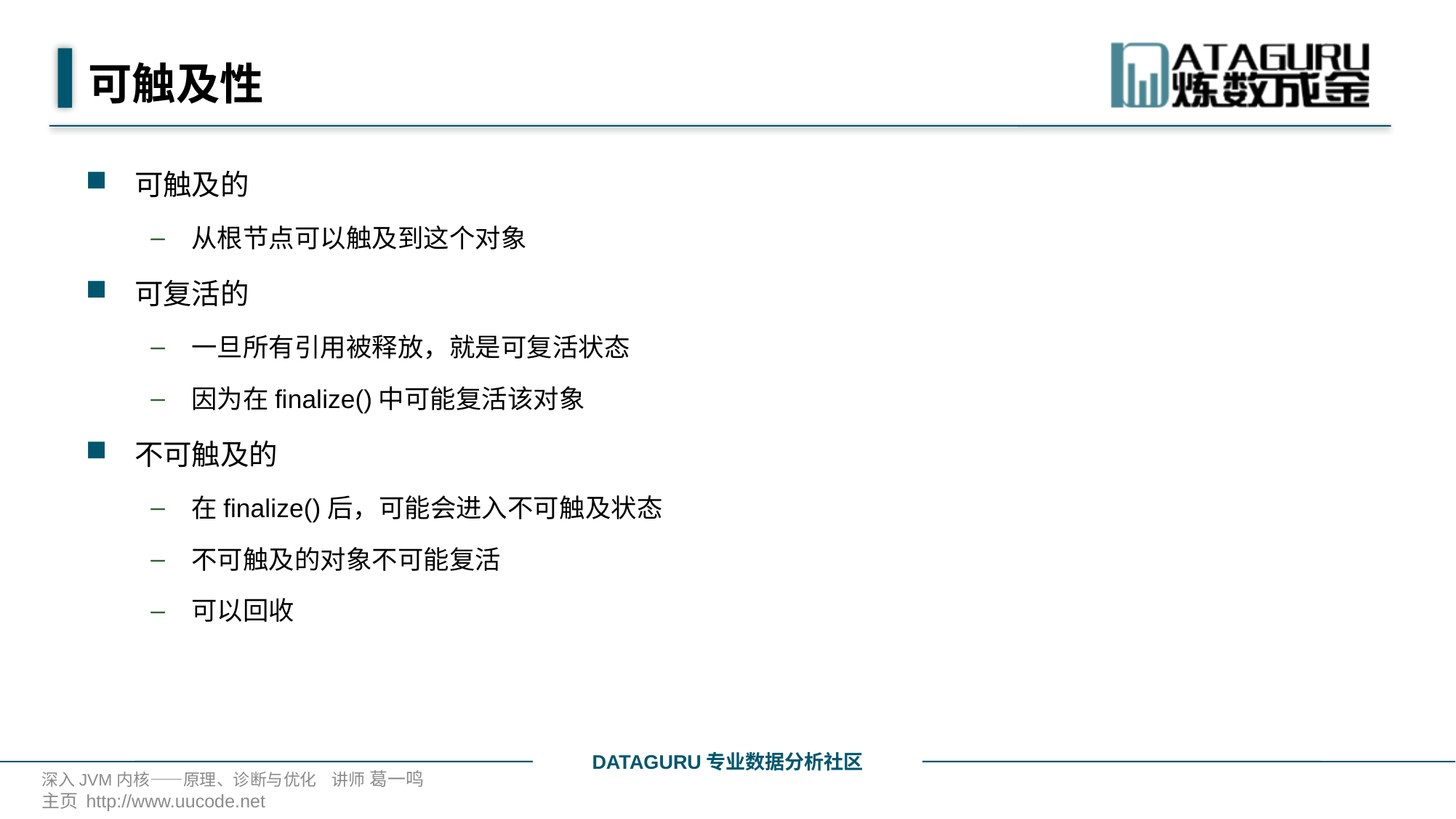

# 可触及性
可触及的
从根节点可以触及到这个对象
可复活的
一旦所有引用被释放，就是可复活状态
因为在finalize()中可能复活该对象
不可触及的
在finalize()后，可能会进入不可触及状态
不可触及的对象不可能复活
可以回收